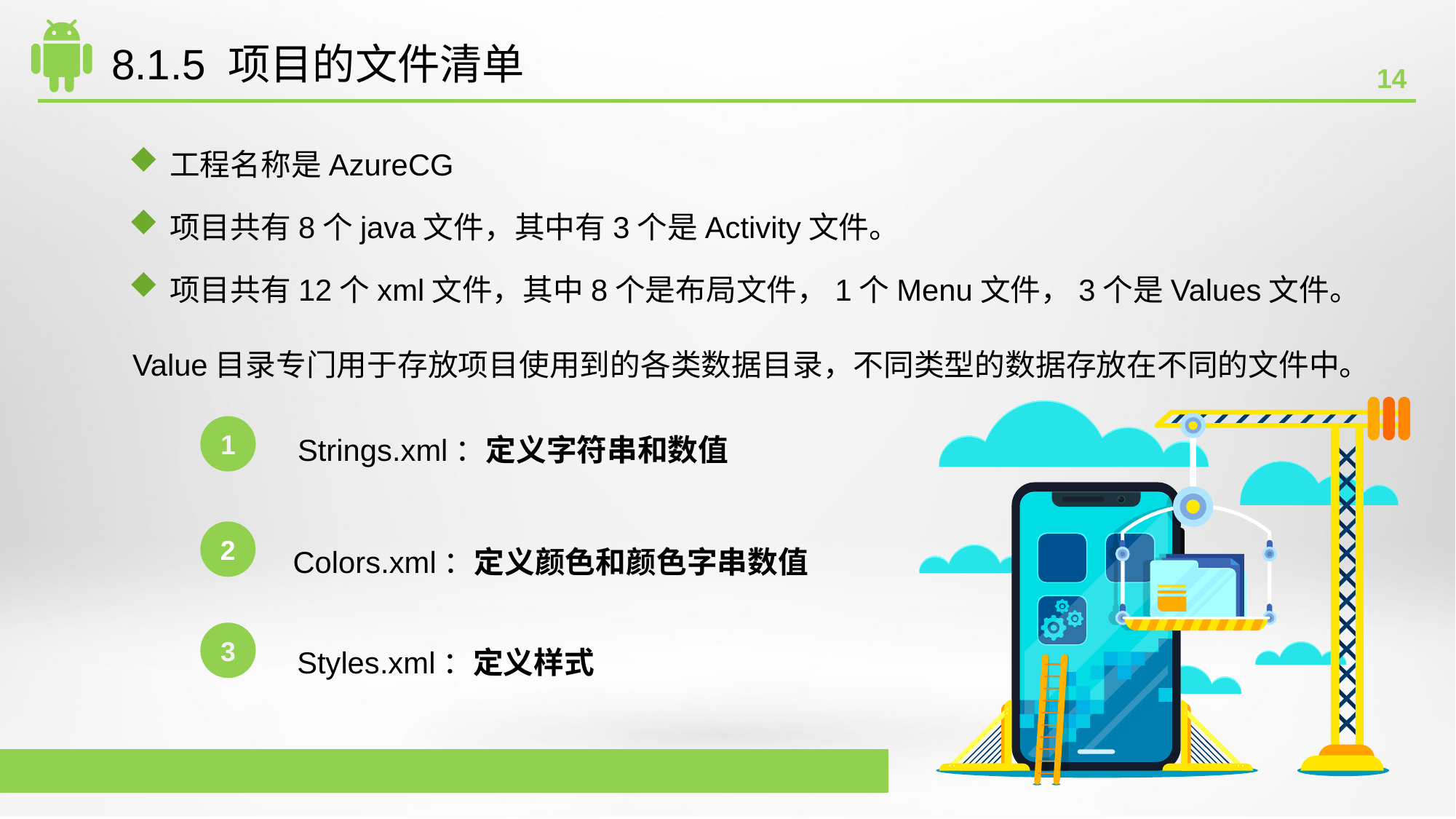

# 8.1.5 项目的文件清单
工程名称是AzureCG
项目共有8个java文件，其中有3个是Activity文件。
项目共有12个xml文件，其中8个是布局文件，1个Menu文件，3个是Values文件。
Value目录专门用于存放项目使用到的各类数据目录，不同类型的数据存放在不同的文件中。

Strings.xml：定义字符串和数值
1
Colors.xml：定义颜色和颜色字串数值
2
Styles.xml：定义样式
3